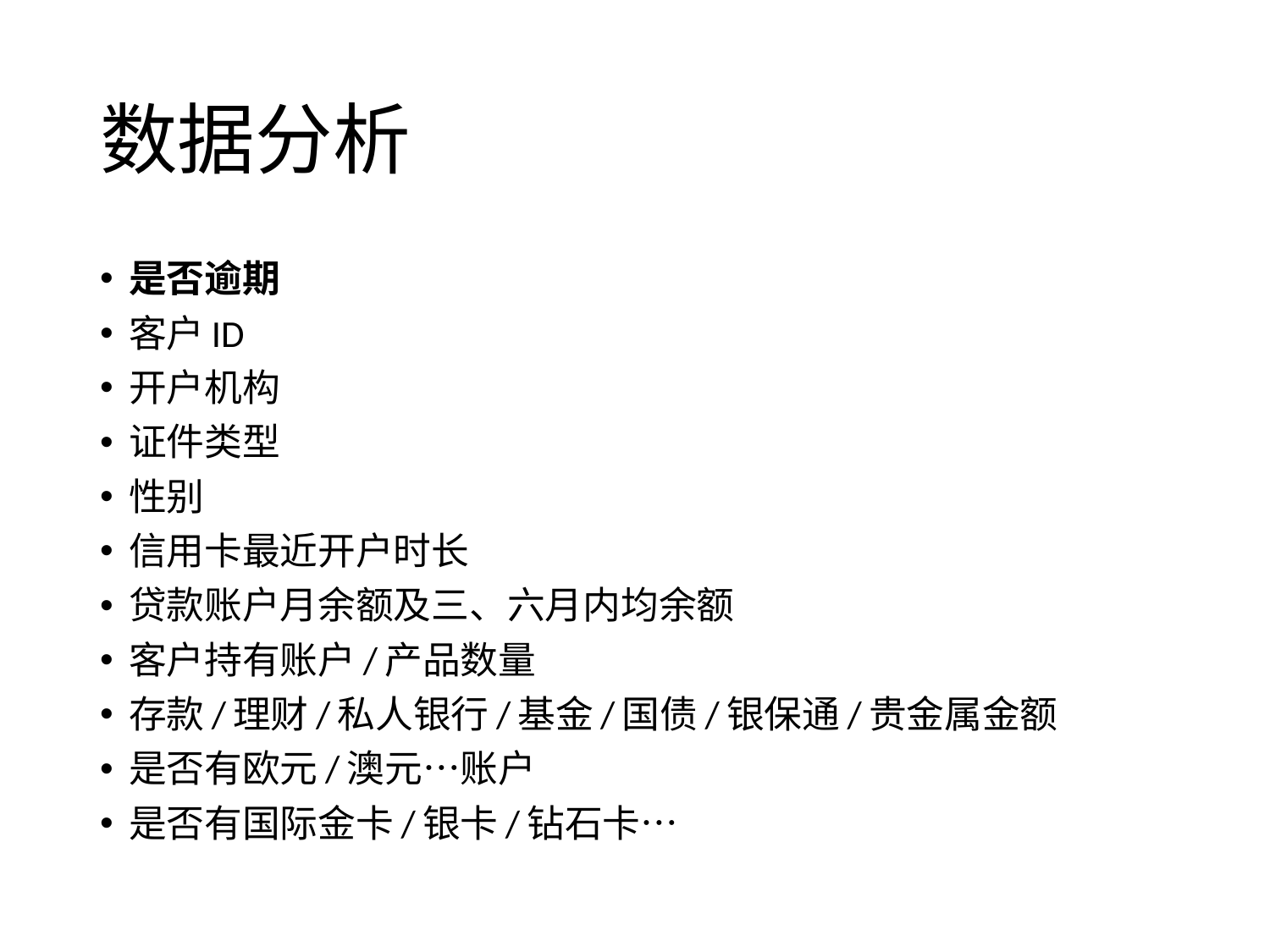

# 数据分析
是否逾期
客户ID
开户机构
证件类型
性别
信用卡最近开户时长
贷款账户月余额及三、六月内均余额
客户持有账户/产品数量
存款/理财/私人银行/基金/国债/银保通/贵金属金额
是否有欧元/澳元…账户
是否有国际金卡/银卡/钻石卡…